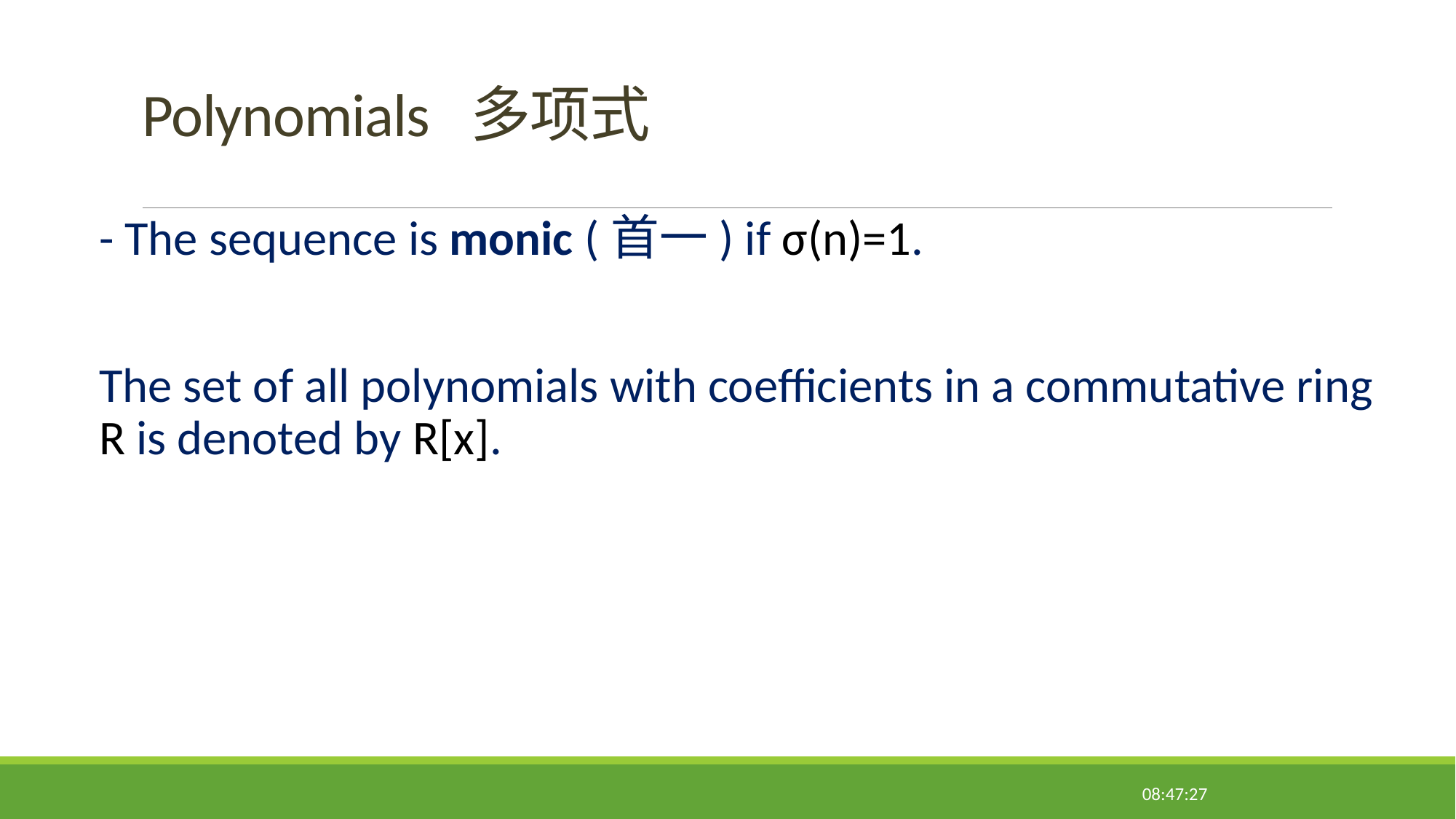

# Polynomials  多项式
- The sequence is monic (首一) if σ(n)=1.

The set of all polynomials with coefficients in a commutative ring R is denoted by R[x].

08:47:27